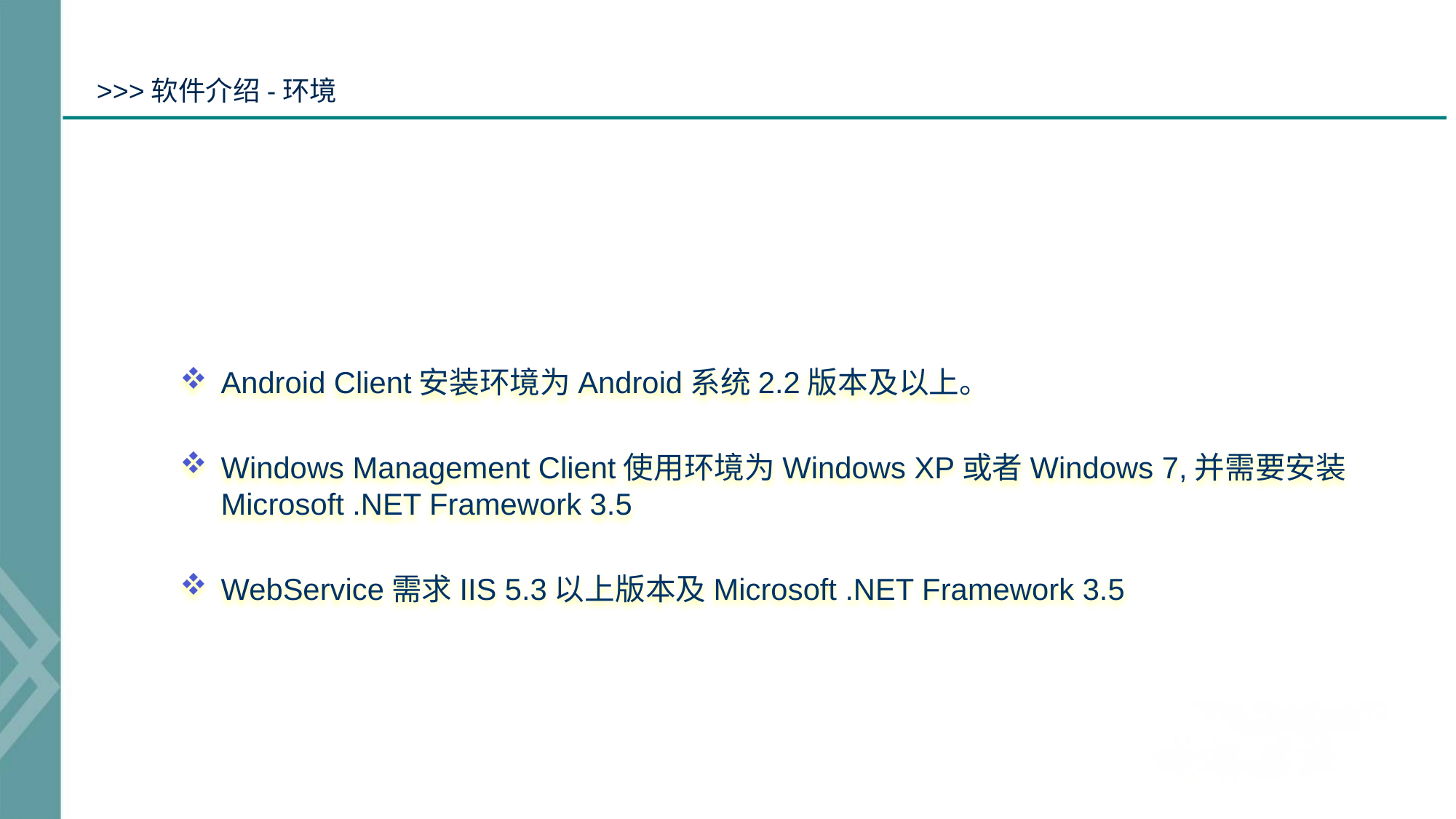

>>>软件介绍-环境
Android Client安装环境为Android系统2.2版本及以上。

Windows Management Client使用环境为Windows XP或者Windows 7,并需要安装Microsoft .NET Framework 3.5

WebService需求IIS 5.3以上版本及Microsoft .NET Framework 3.5